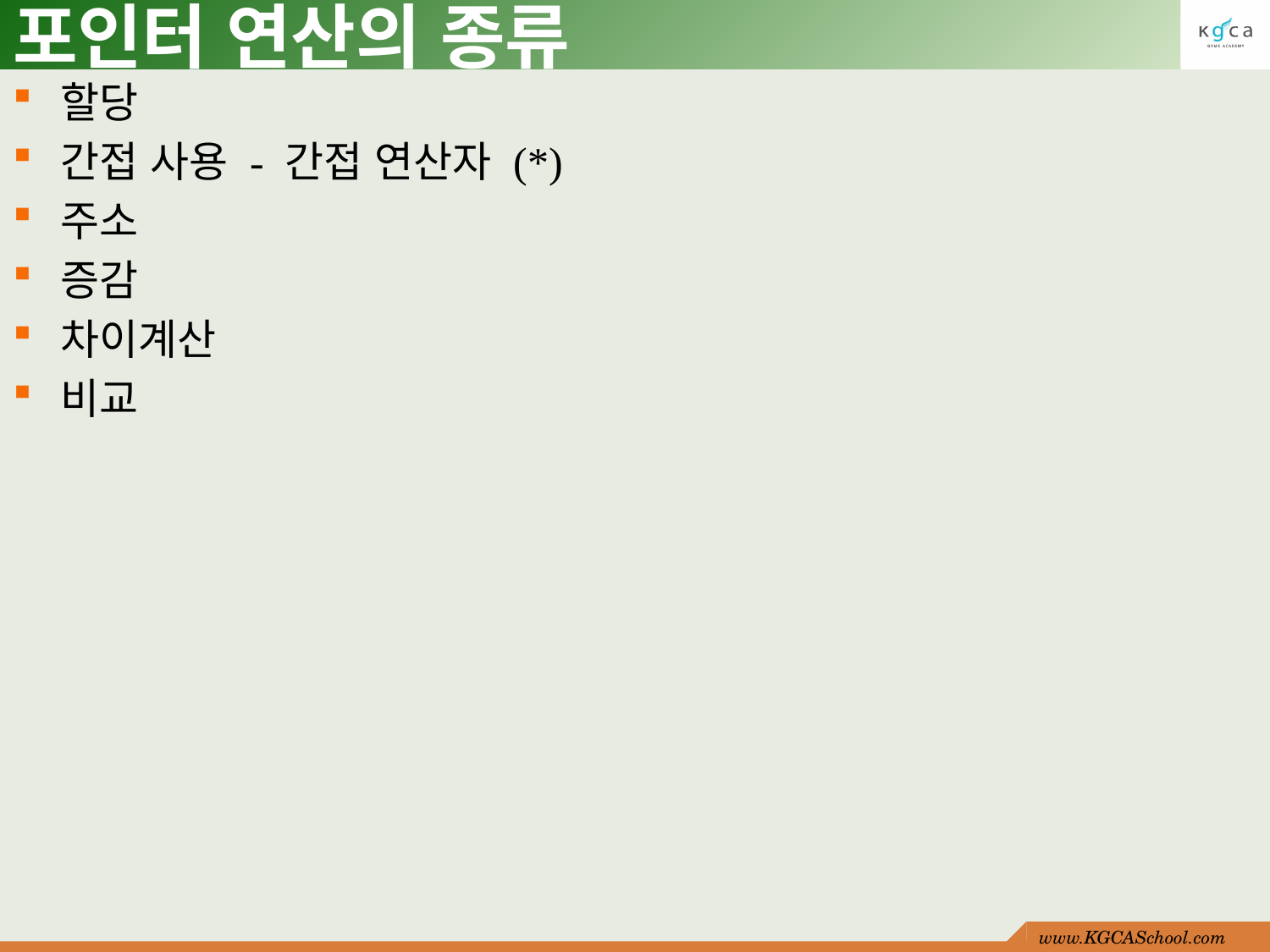

# 포인터 연산의 종류
할당
간접 사용 - 간접 연산자 (*)
주소
증감
차이계산
비교